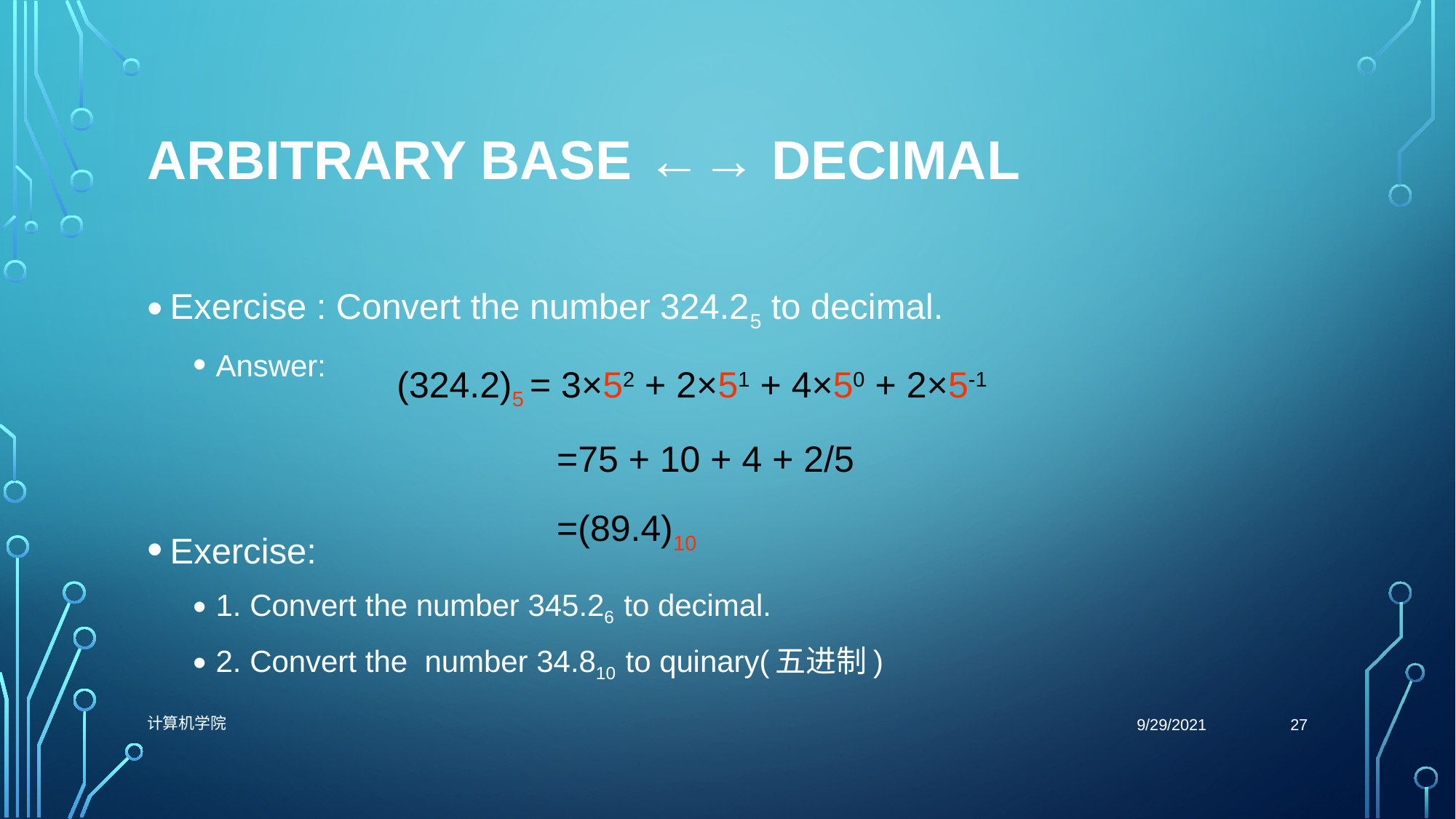

# Arbitrary base ←→ Decimal
Exercise : Convert the number 324.25 to decimal.
Answer:

Exercise:
1. Convert the number 345.26  to decimal.
2. Convert the  number 34.810  to quinary(五进制)
(324.2)5 = 3×52 + 2×51 + 4×50 + 2×5-1
	     =75 + 10 + 4 + 2/5
	     =(89.4)10
27
计算机学院
9/29/2021